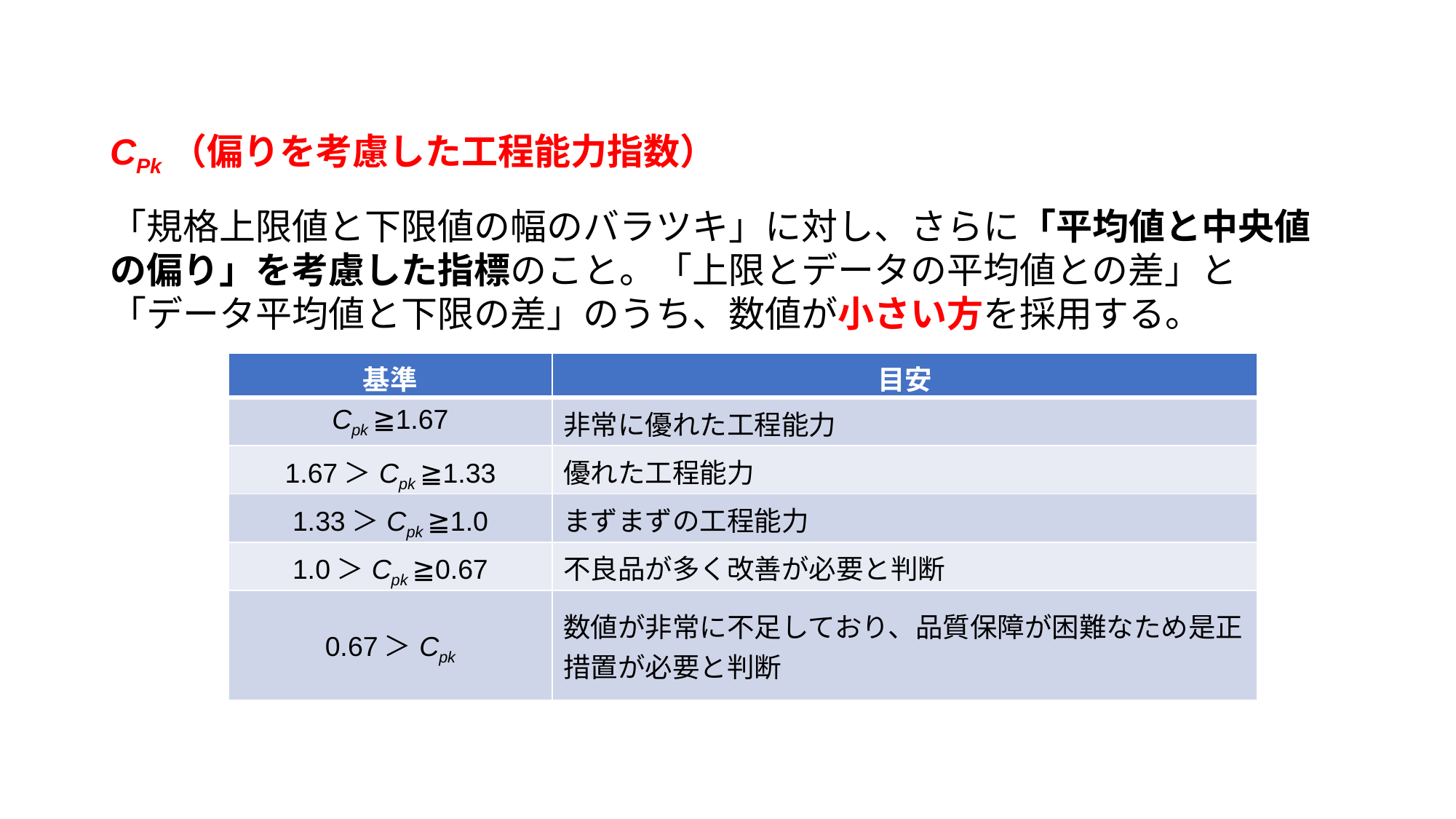

CPk（偏りを考慮した工程能力指数）

「規格上限値と下限値の幅のバラツキ」に対し、さらに「平均値と中央値の偏り」を考慮した指標のこと。「上限とデータの平均値との差」と「データ平均値と下限の差」のうち、数値が小さい方を採用する。
| 基準 | 目安 |
| --- | --- |
| Cpk ≧1.67 | 非常に優れた工程能力 |
| 1.67＞Cpk ≧1.33 | 優れた工程能力 |
| 1.33＞Cpk ≧1.0 | まずまずの工程能力 |
| 1.0＞Cpk ≧0.67 | 不良品が多く改善が必要と判断 |
| 0.67＞Cpk | 数値が非常に不足しており、品質保障が困難なため是正措置が必要と判断 |